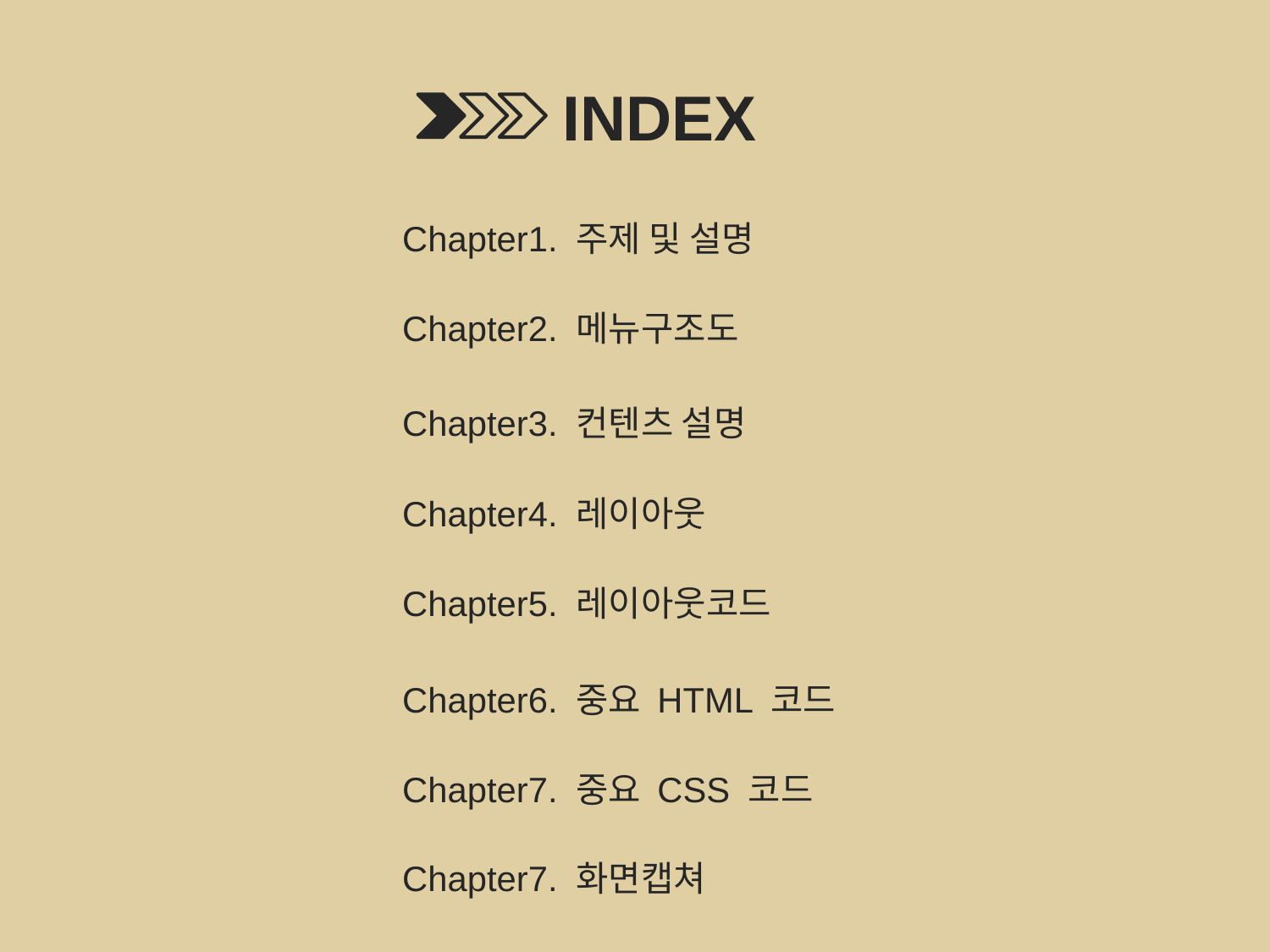

INDEX

Chapter1. 주제 및 설명
Chapter2. 메뉴구조도
Chapter3. 컨텐츠 설명
Chapter4. 레이아웃
Chapter5. 레이아웃코드
Chapter6. 중요 HTML 코드
Chapter7. 중요 CSS 코드
Chapter7. 화면캡쳐